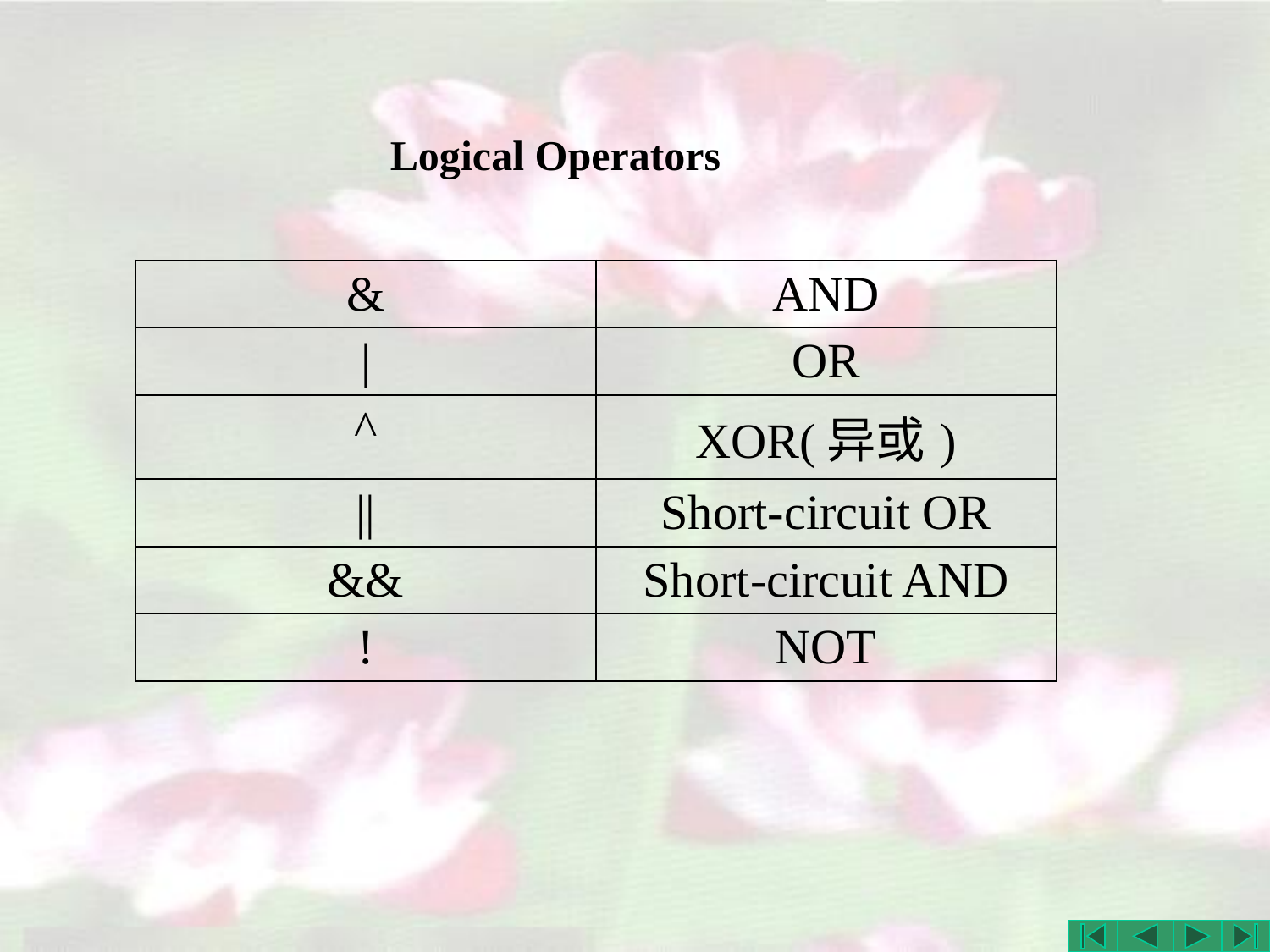

# Logical Operators
| & | AND |
| --- | --- |
| | | OR |
| ^ | XOR(异或) |
| || | Short-circuit OR |
| && | Short-circuit AND |
| ! | NOT |